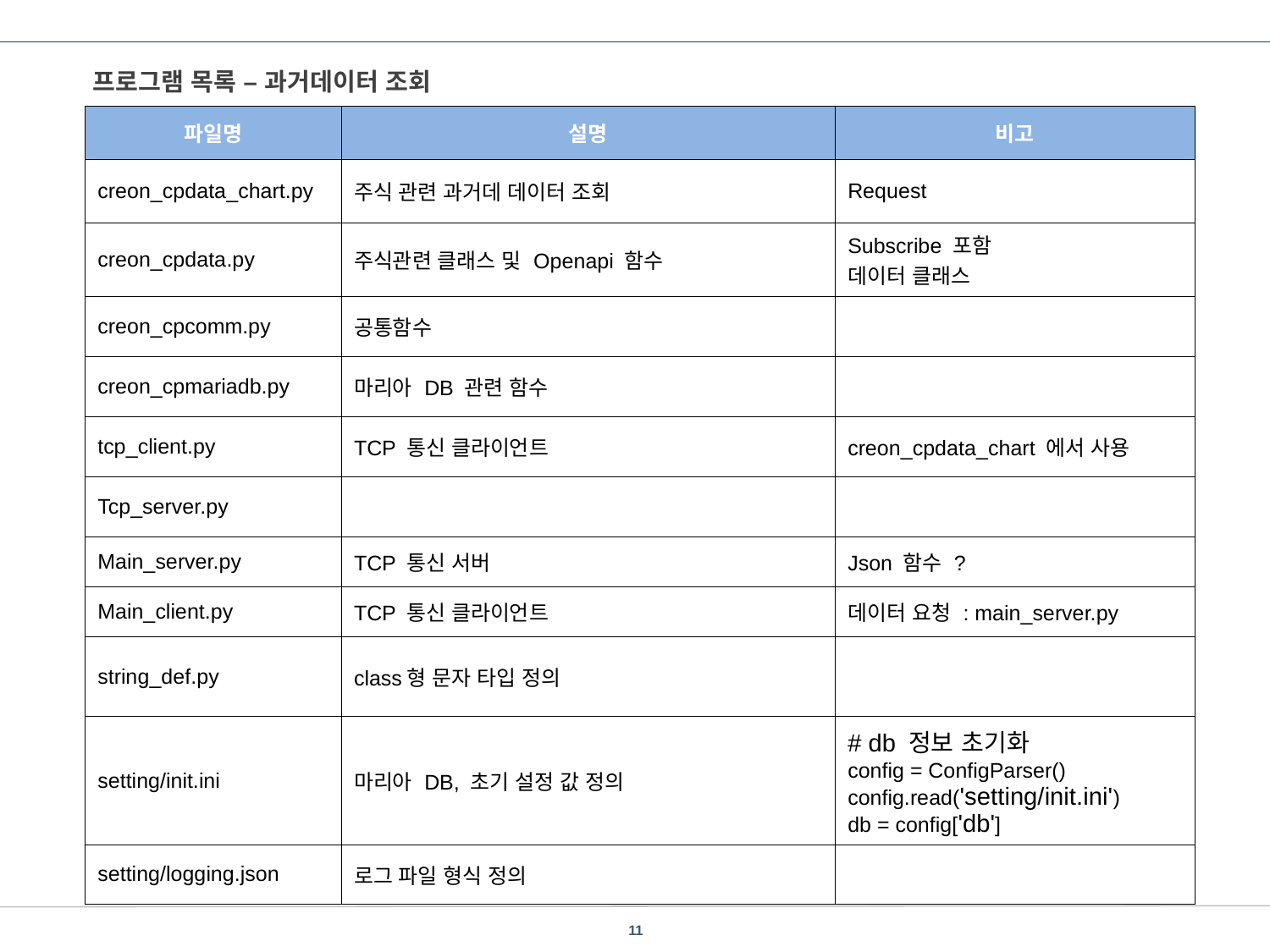

프로그램 목록 – 과거데이터 조회
| 파일명 | 설명 | 비고 |
| --- | --- | --- |
| creon\_cpdata\_chart.py | 주식 관련 과거데 데이터 조회 | Request |
| creon\_cpdata.py | 주식관련 클래스 및 Openapi 함수 | Subscribe 포함 데이터 클래스 |
| creon\_cpcomm.py | 공통함수 |  |
| creon\_cpmariadb.py | 마리아 DB 관련 함수 |  |
| tcp\_client.py | TCP 통신 클라이언트 | creon\_cpdata\_chart 에서 사용 |
| Tcp\_server.py |  |  |
| Main\_server.py | TCP 통신 서버 | Json 함수 ? |
| Main\_client.py | TCP 통신 클라이언트 | 데이터 요청 : main\_server.py |
| string\_def.py | class형 문자 타입 정의 |  |
| setting/init.ini | 마리아 DB, 초기 설정 값 정의 | # db 정보 초기화 config = ConfigParser() config.read('setting/init.ini') db = config['db'] |
| setting/logging.json | 로그 파일 형식 정의 |  |